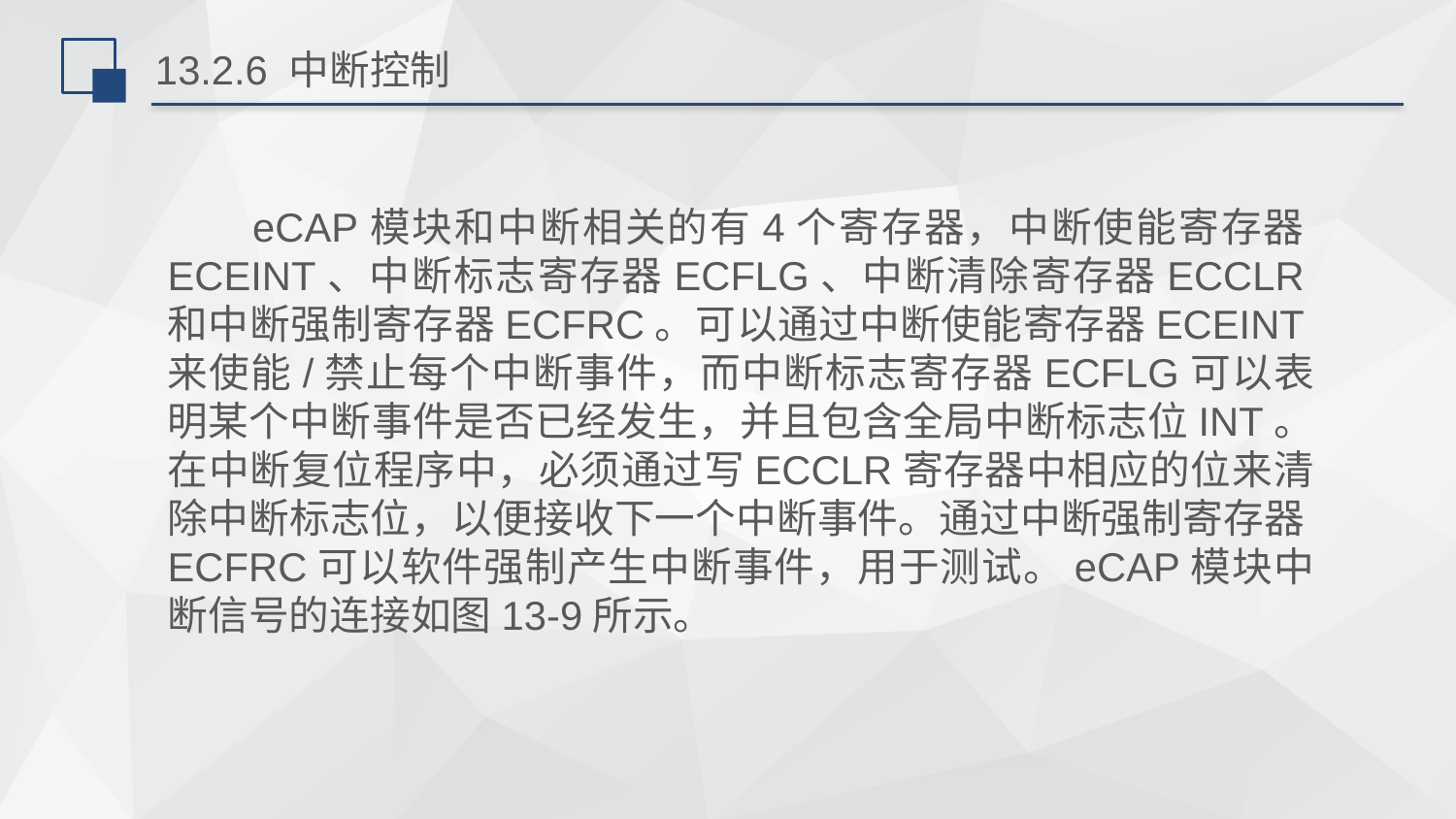

# 13.2.6 中断控制
eCAP模块和中断相关的有4个寄存器，中断使能寄存器ECEINT、中断标志寄存器ECFLG、中断清除寄存器ECCLR和中断强制寄存器ECFRC。可以通过中断使能寄存器ECEINT来使能/禁止每个中断事件，而中断标志寄存器ECFLG可以表明某个中断事件是否已经发生，并且包含全局中断标志位INT。在中断复位程序中，必须通过写ECCLR寄存器中相应的位来清除中断标志位，以便接收下一个中断事件。通过中断强制寄存器ECFRC可以软件强制产生中断事件，用于测试。eCAP模块中断信号的连接如图13-9所示。